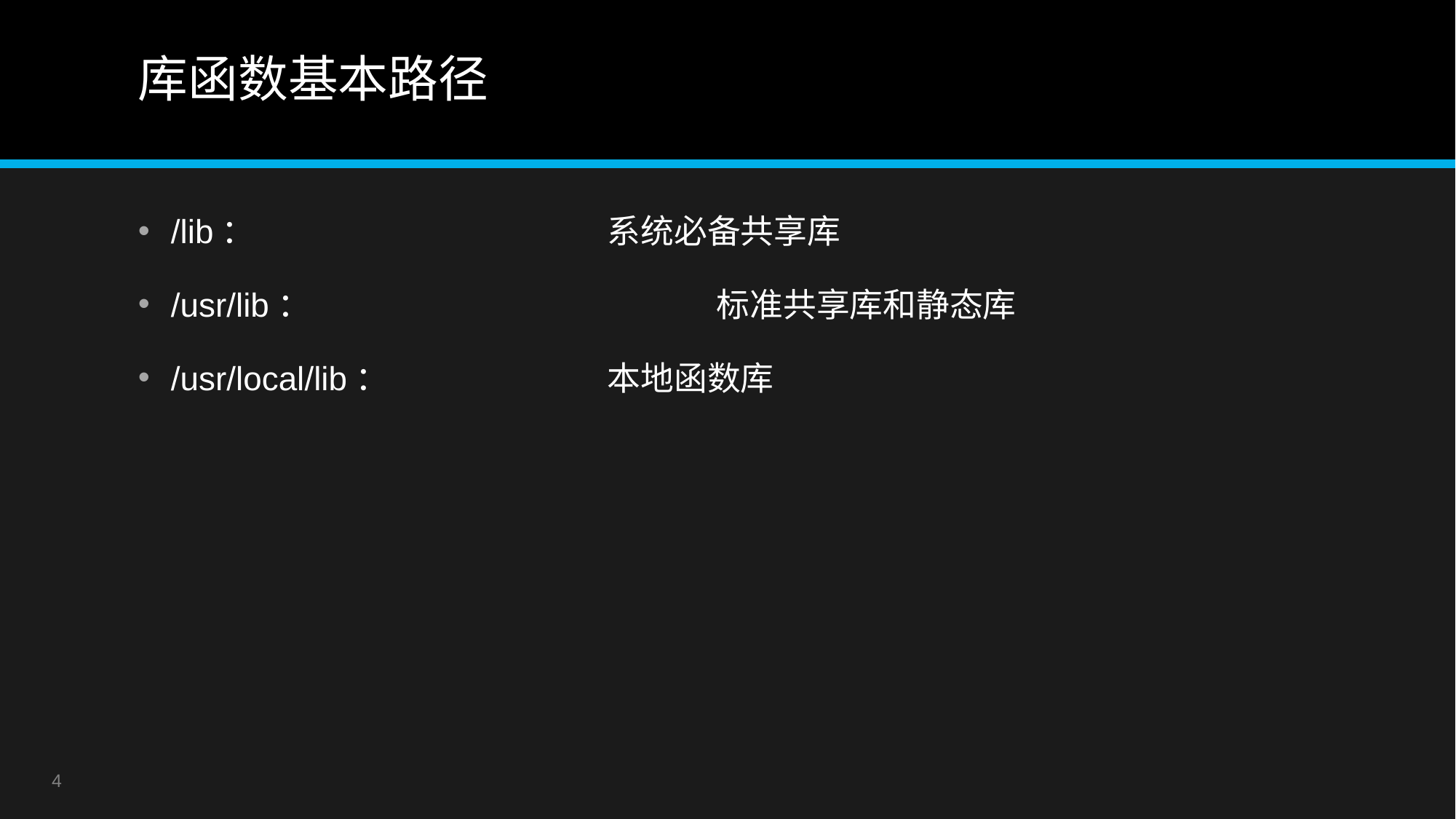

# 库函数基本路径
/lib：				系统必备共享库
/usr/lib：				标准共享库和静态库
/usr/local/lib：			本地函数库
4